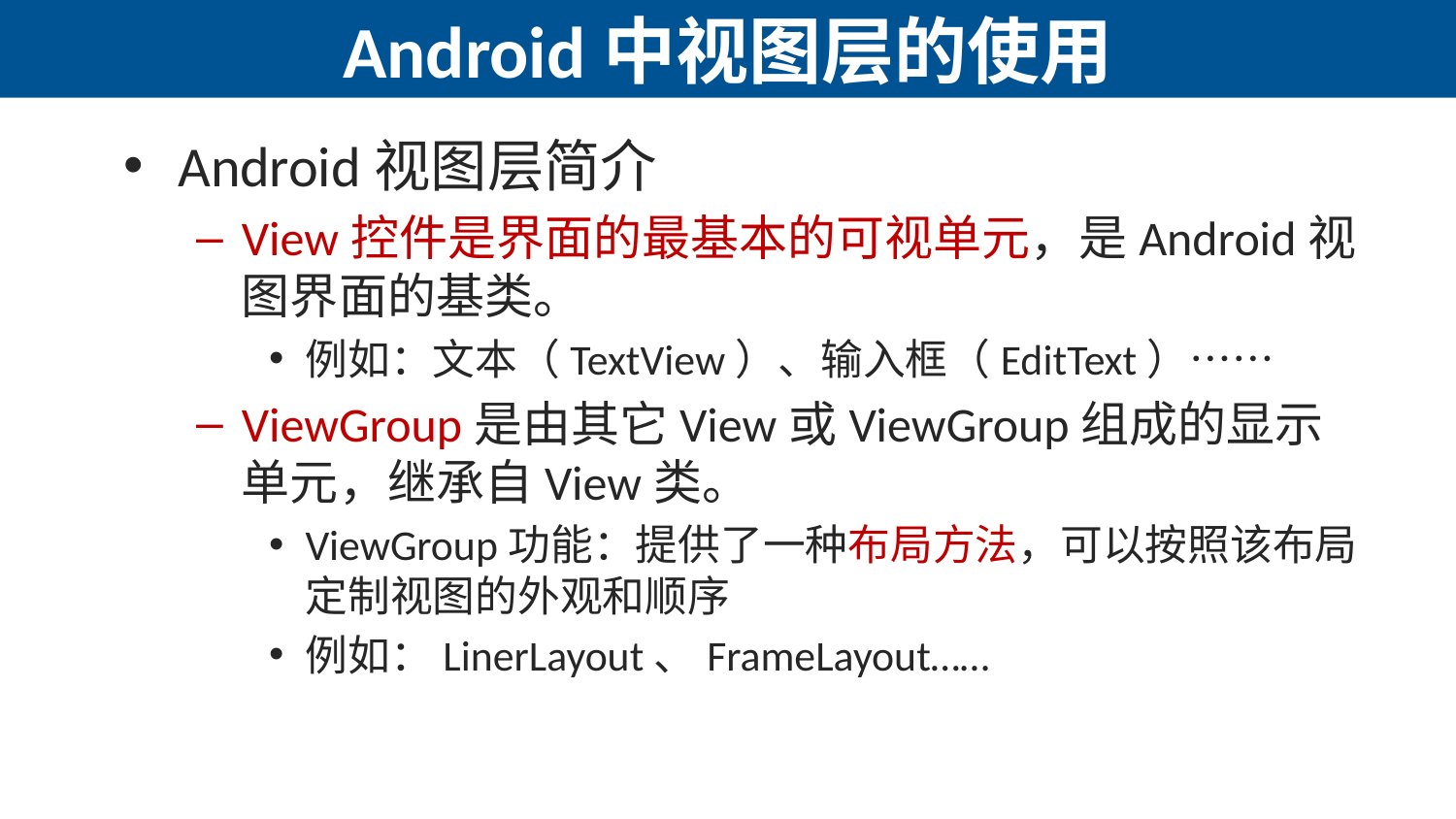

# Android中视图层的使用
Android视图层简介
View控件是界面的最基本的可视单元，是Android视图界面的基类。
例如：文本（TextView）、输入框（EditText）……
ViewGroup是由其它View或ViewGroup组成的显示单元，继承自View类。
ViewGroup功能：提供了一种布局方法，可以按照该布局定制视图的外观和顺序
例如：LinerLayout、FrameLayout……